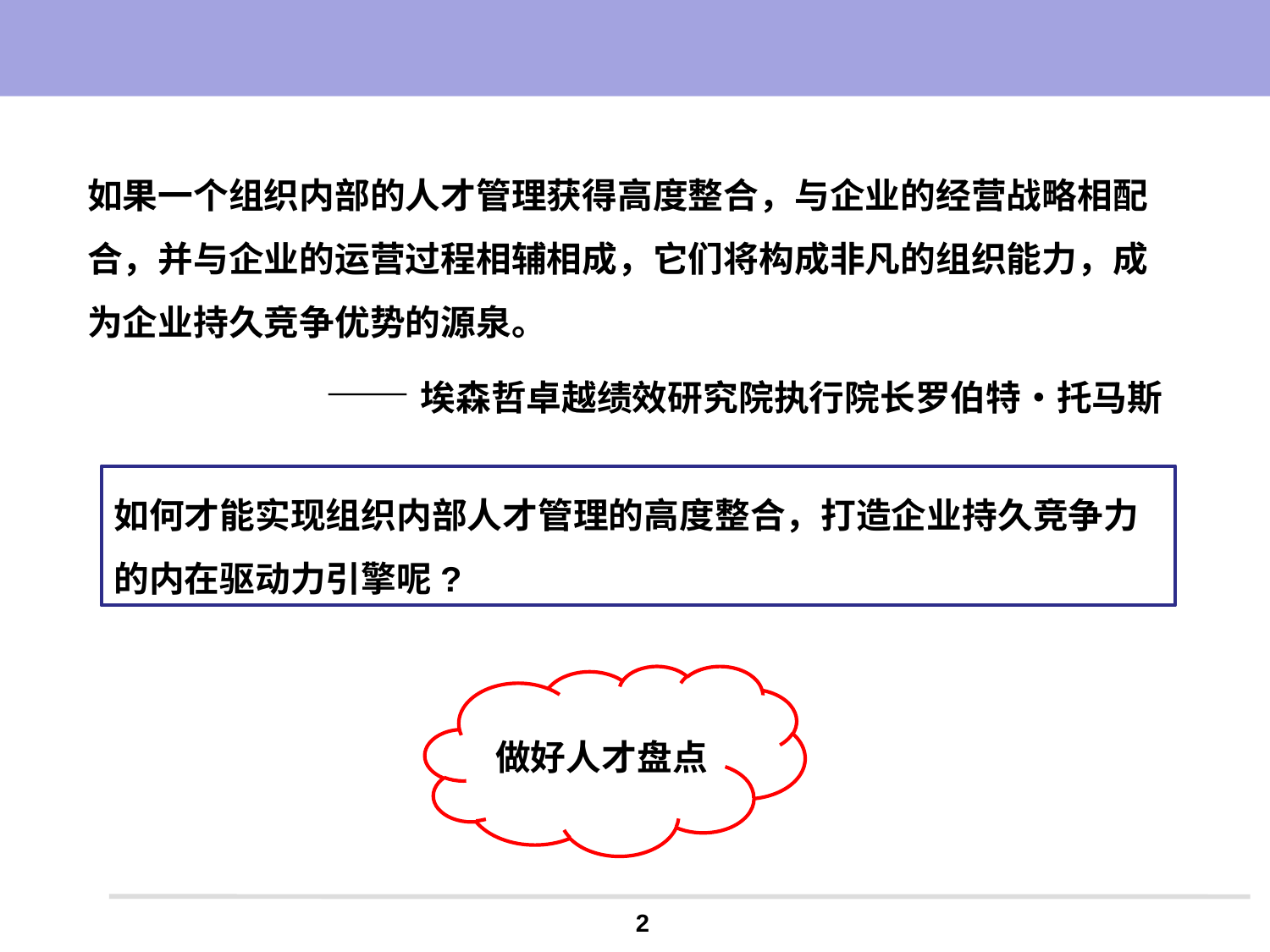

如果一个组织内部的人才管理获得高度整合，与企业的经营战略相配合，并与企业的运营过程相辅相成，它们将构成非凡的组织能力，成为企业持久竞争优势的源泉。
——埃森哲卓越绩效研究院执行院长罗伯特•托马斯
如何才能实现组织内部人才管理的高度整合，打造企业持久竞争力的内在驱动力引擎呢?
做好人才盘点